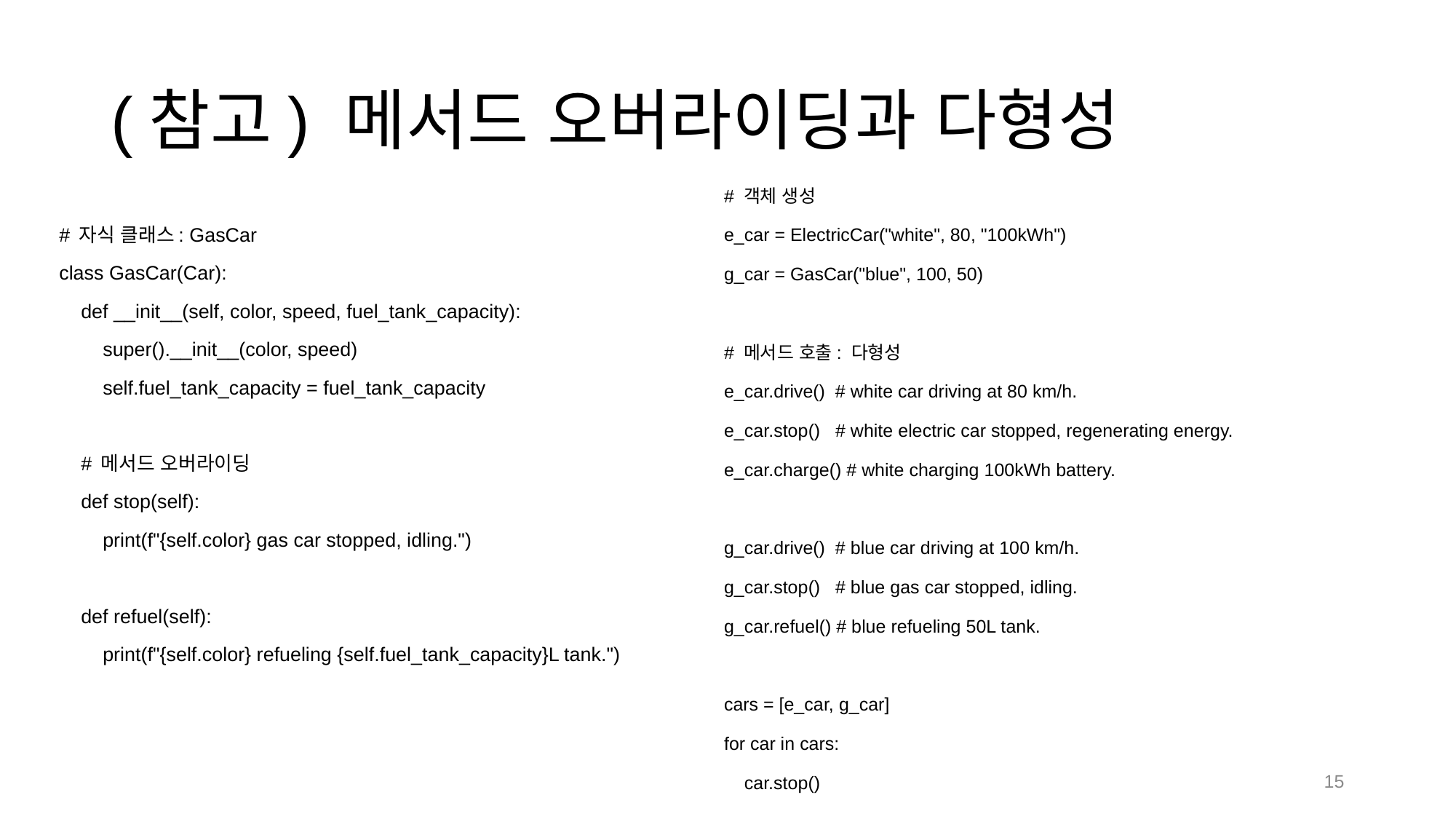

# (참고) 메서드 오버라이딩과 다형성
# 객체 생성
e_car = ElectricCar("white", 80, "100kWh")
g_car = GasCar("blue", 100, 50)

# 메서드 호출: 다형성
e_car.drive()  # white car driving at 80 km/h.
e_car.stop()   # white electric car stopped, regenerating energy.
e_car.charge() # white charging 100kWh battery.

g_car.drive()  # blue car driving at 100 km/h.
g_car.stop()   # blue gas car stopped, idling.
g_car.refuel() # blue refueling 50L tank.

cars = [e_car, g_car]
for car in cars:
    car.stop()

# 자식 클래스: GasCar
class GasCar(Car):
    def __init__(self, color, speed, fuel_tank_capacity):
        super().__init__(color, speed)
        self.fuel_tank_capacity = fuel_tank_capacity

    # 메서드 오버라이딩
    def stop(self):
        print(f"{self.color} gas car stopped, idling.")

    def refuel(self):
        print(f"{self.color} refueling {self.fuel_tank_capacity}L tank.")
15